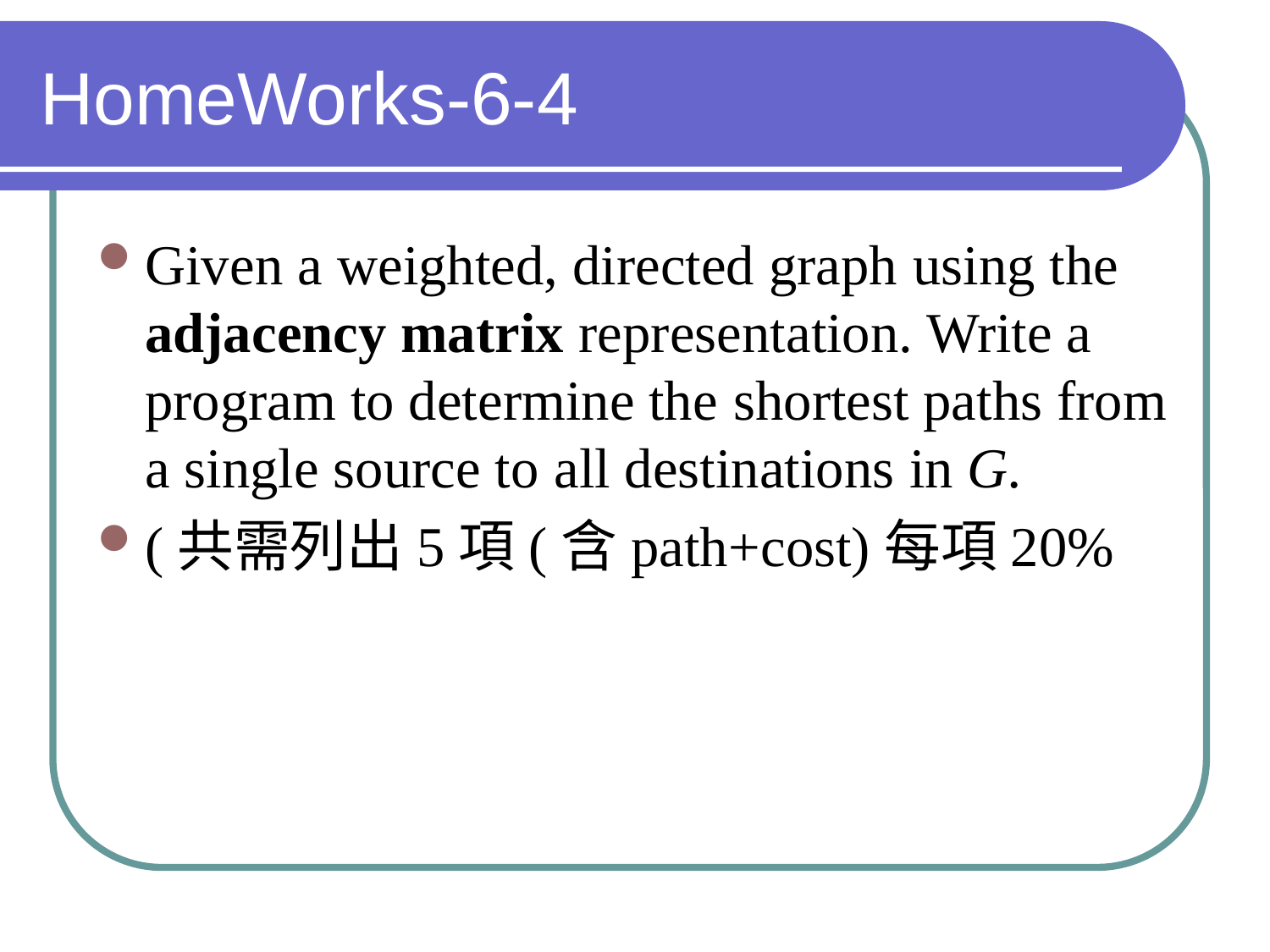

# HomeWorks-6-4
Given a weighted, directed graph using the adjacency matrix representation. Write a program to determine the shortest paths from a single source to all destinations in G.
(共需列出5項(含path+cost)每項20%